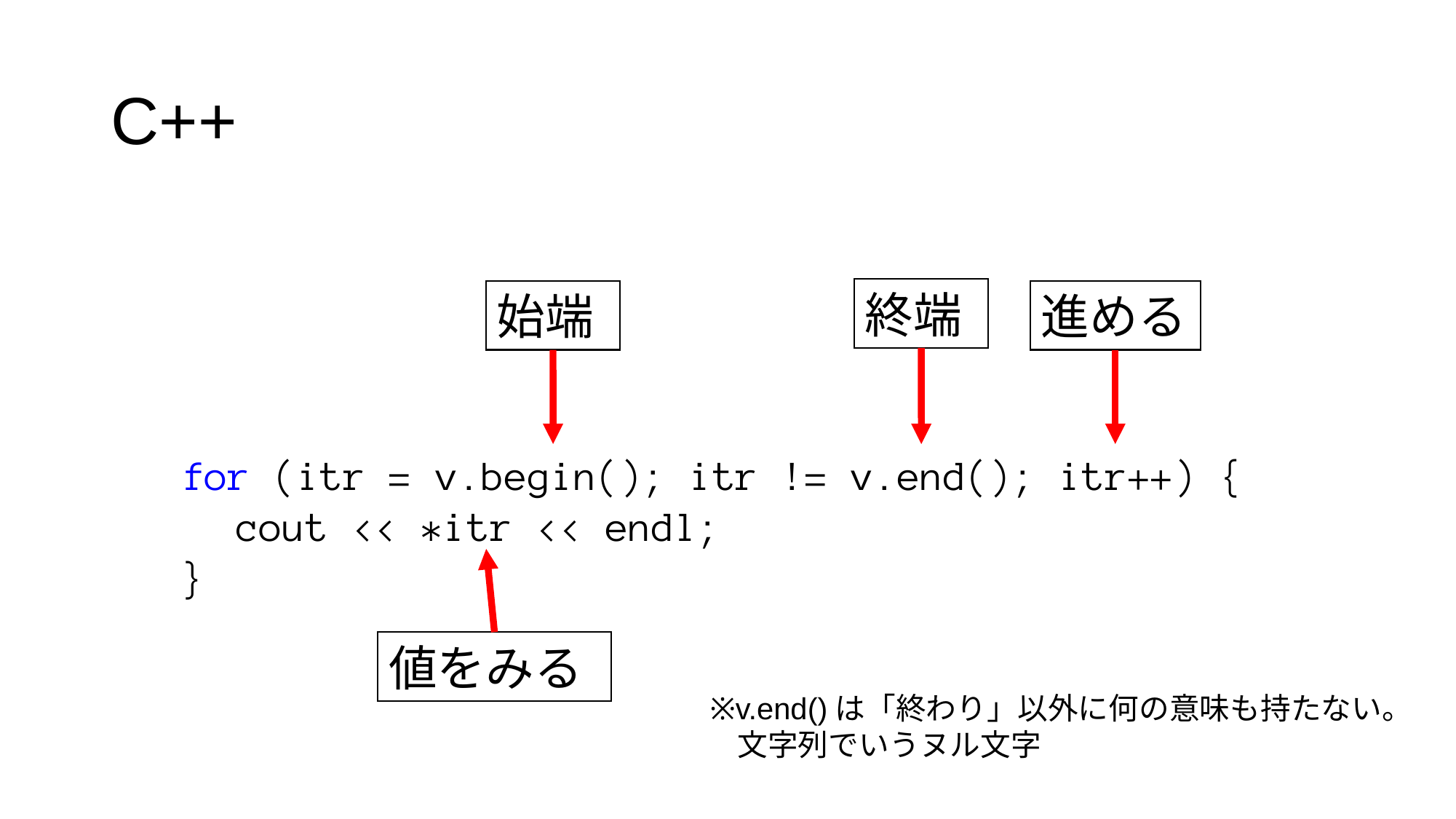

# C++
終端
始端
進める
for (itr = v.begin(); itr != v.end(); itr++) {
cout << *itr << endl;
}
値をみる
※v.end()は「終わり」以外に何の意味も持たない。
   文字列でいうヌル文字